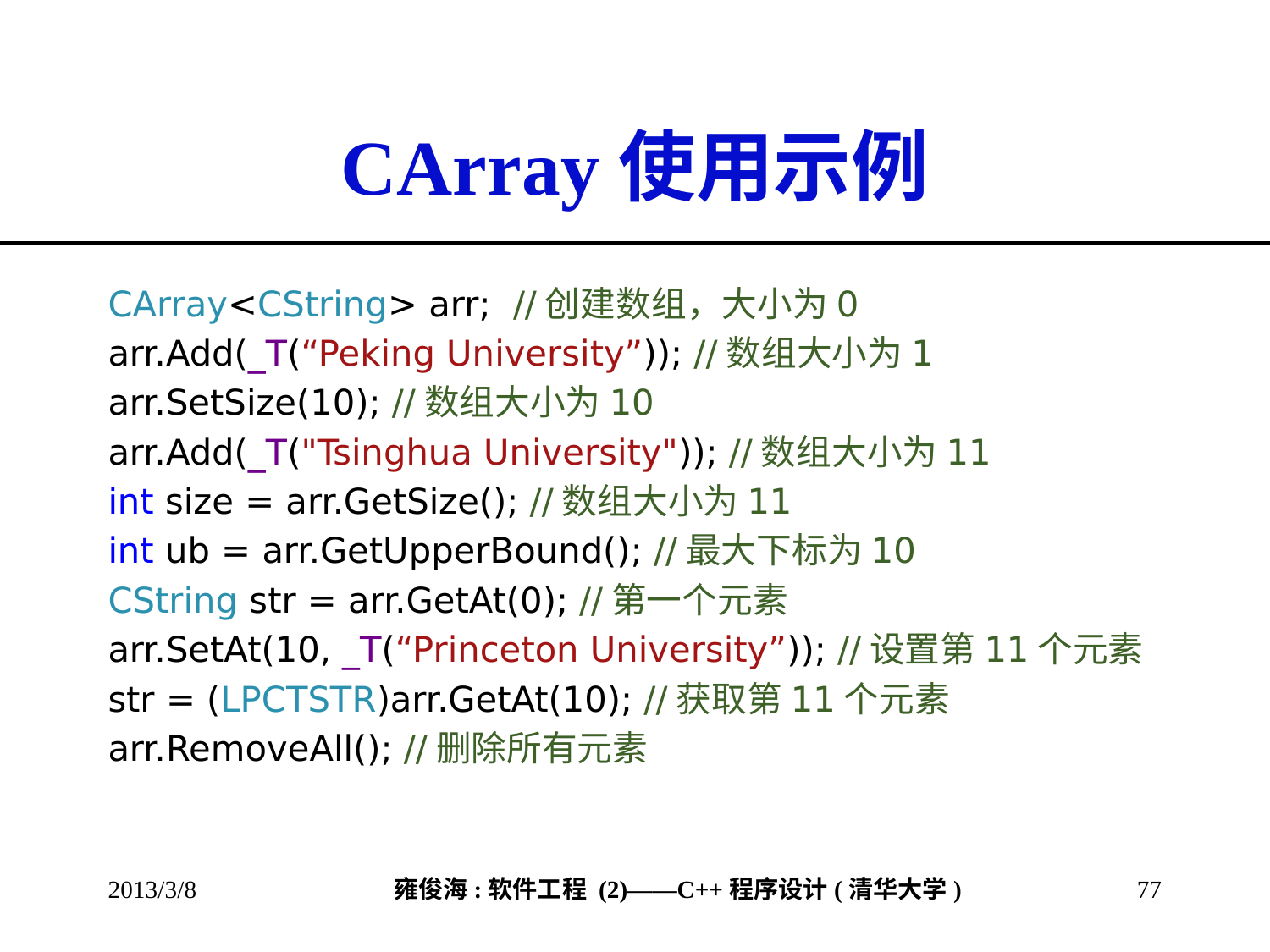

# CArray使用示例
CArray<CString> arr;  //创建数组，大小为0
arr.Add(_T(“Peking University”)); //数组大小为1
arr.SetSize(10); //数组大小为10
arr.Add(_T("Tsinghua University")); //数组大小为11
int size = arr.GetSize(); //数组大小为11
int ub = arr.GetUpperBound(); //最大下标为10
CString str = arr.GetAt(0); //第一个元素
arr.SetAt(10, _T(“Princeton University”)); //设置第11个元素
str = (LPCTSTR)arr.GetAt(10); //获取第11个元素
arr.RemoveAll(); //删除所有元素
2013/3/8
77